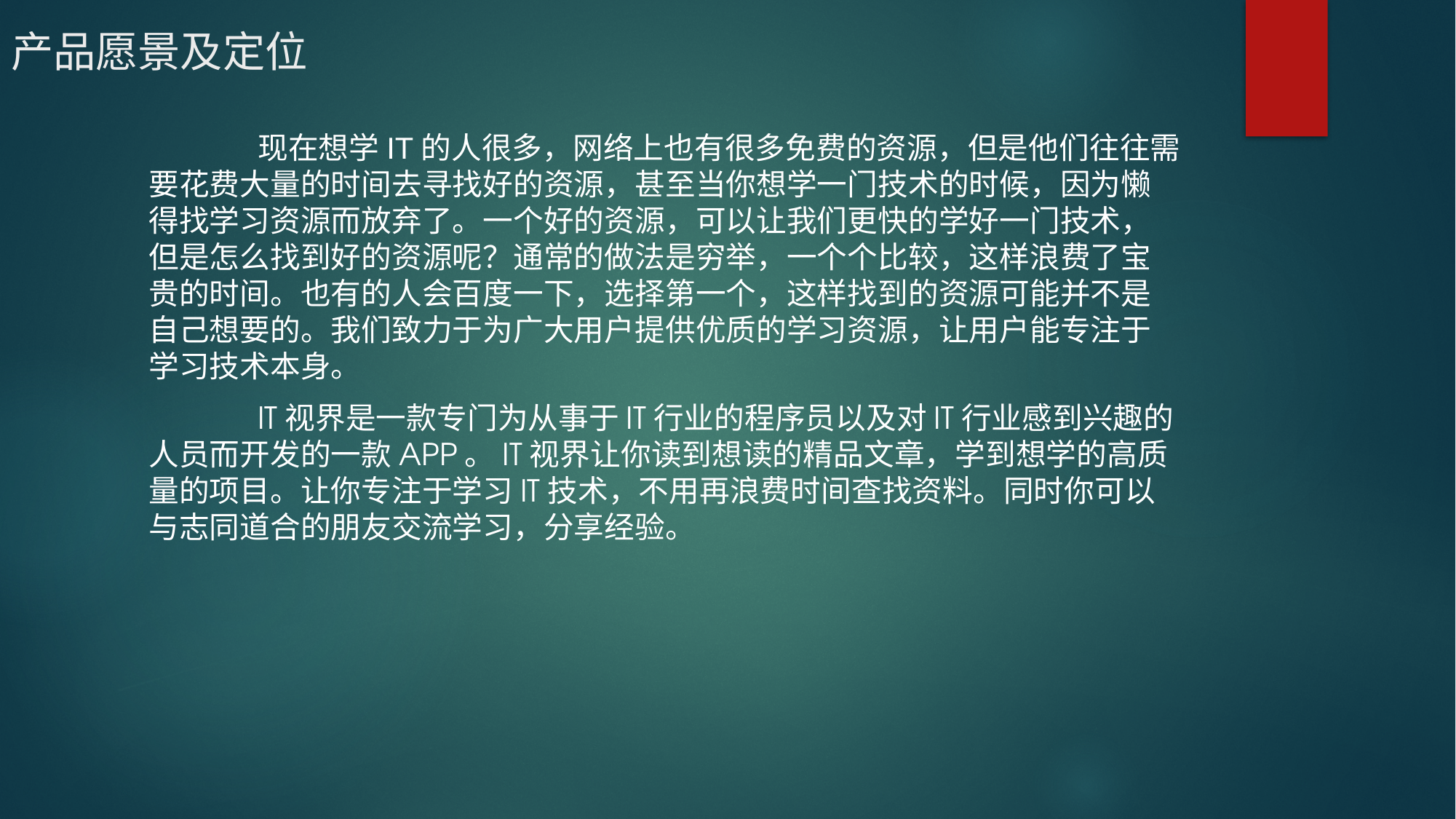

# 产品愿景及定位
	现在想学IT的人很多，网络上也有很多免费的资源，但是他们往往需要花费大量的时间去寻找好的资源，甚至当你想学一门技术的时候，因为懒得找学习资源而放弃了。一个好的资源，可以让我们更快的学好一门技术，但是怎么找到好的资源呢？通常的做法是穷举，一个个比较，这样浪费了宝贵的时间。也有的人会百度一下，选择第一个，这样找到的资源可能并不是自己想要的。我们致力于为广大用户提供优质的学习资源，让用户能专注于学习技术本身。
	IT视界是一款专门为从事于IT行业的程序员以及对IT行业感到兴趣的人员而开发的一款APP。IT视界让你读到想读的精品文章，学到想学的高质量的项目。让你专注于学习it技术，不用再浪费时间查找资料。同时你可以与志同道合的朋友交流学习，分享经验。